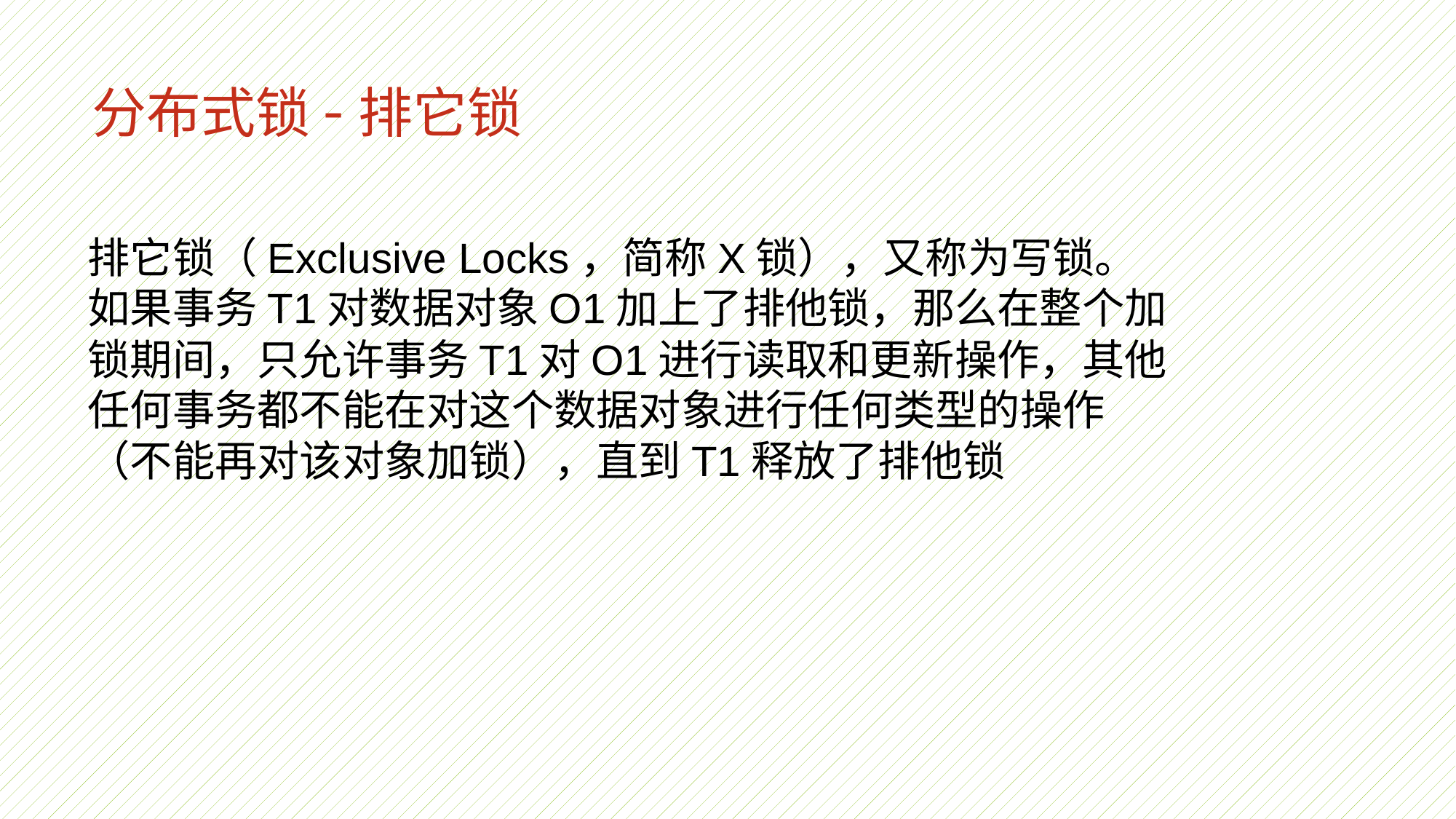

# 分布式锁-排它锁
排它锁（Exclusive Locks，简称X锁），又称为写锁。
如果事务T1对数据对象O1加上了排他锁，那么在整个加锁期间，只允许事务T1对O1进行读取和更新操作，其他任何事务都不能在对这个数据对象进行任何类型的操作（不能再对该对象加锁），直到T1释放了排他锁